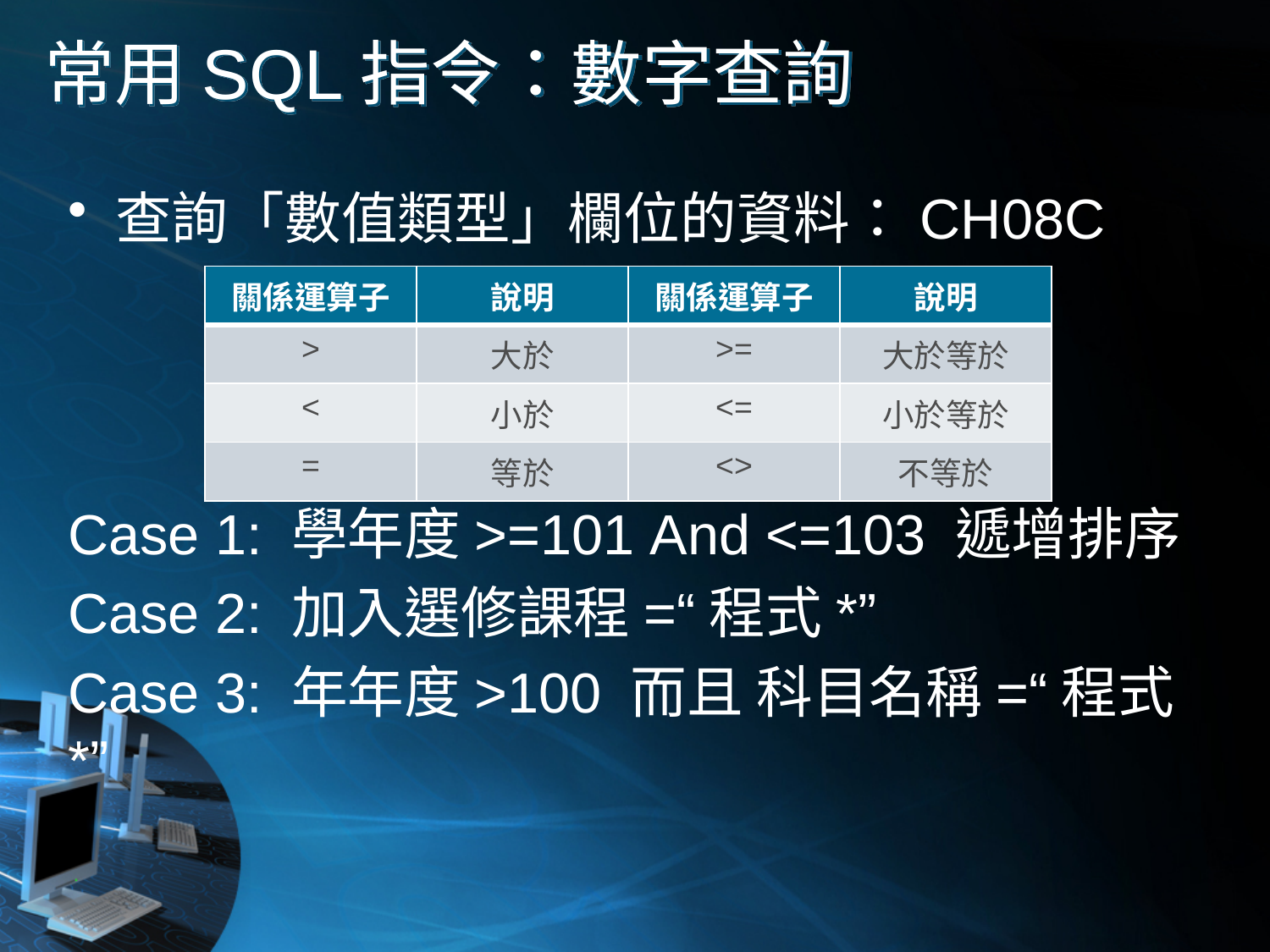

# 常用SQL指令：數字查詢
查詢「數值類型」欄位的資料：CH08C

Case 1: 學年度>=101 And <=103 遞增排序
Case 2: 加入選修課程=“程式*”
Case 3: 年年度>100 而且 科目名稱=“程式*”
| 關係運算子 | 說明 | 關係運算子 | 說明 |
| --- | --- | --- | --- |
| > | 大於 | >= | 大於等於 |
| < | 小於 | <= | 小於等於 |
| = | 等於 | <> | 不等於 |